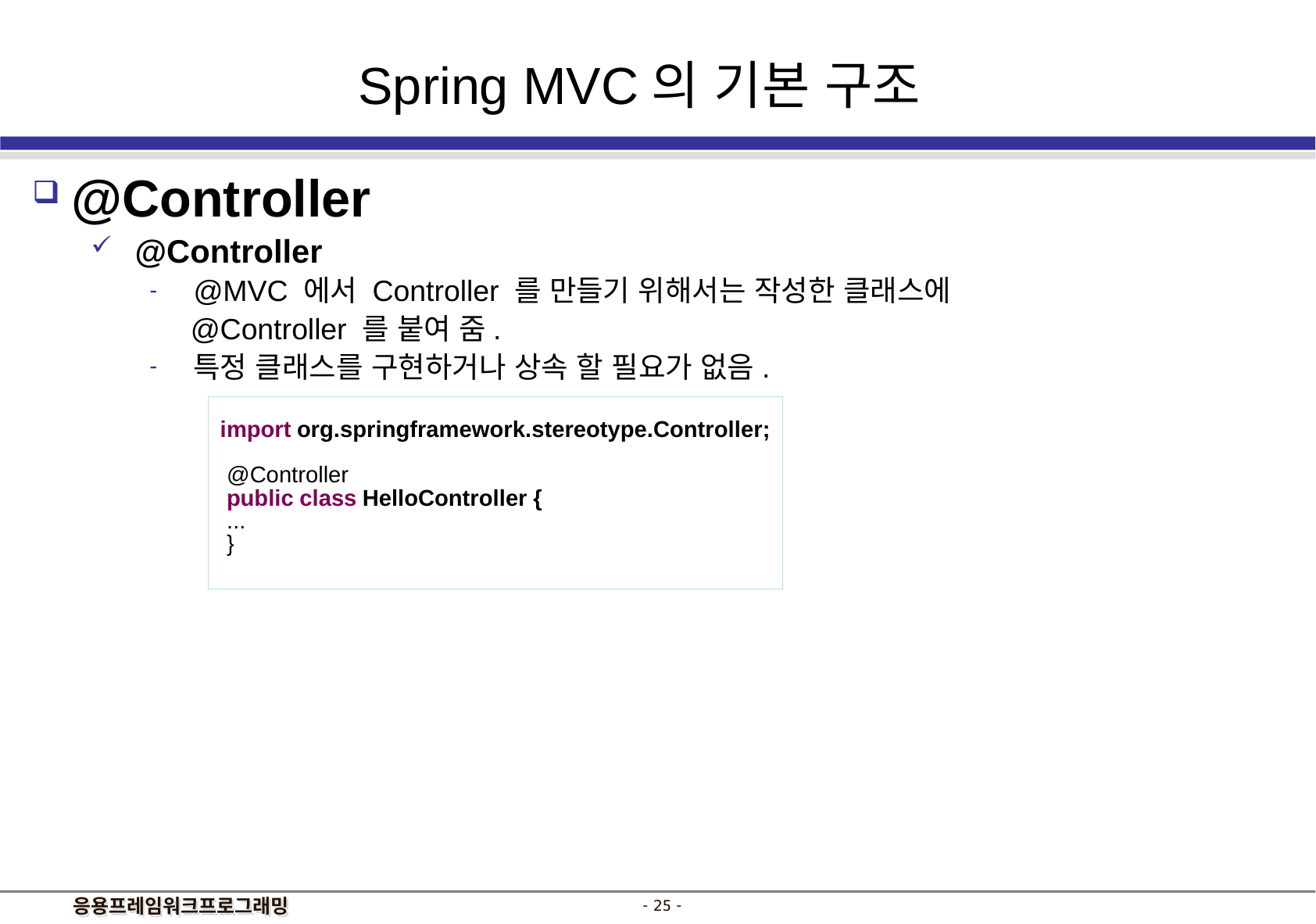

Spring MVC의 기본 구조
 @Controller
@Controller
@MVC 에서 Controller 를 만들기 위해서는 작성한 클래스에
     @Controller 를 붙여 줌.
특정 클래스를 구현하거나 상속 할 필요가 없음.

import org.springframework.stereotype.Controller;

	@Controller
	public class HelloController {
	...
	}

- 25 -